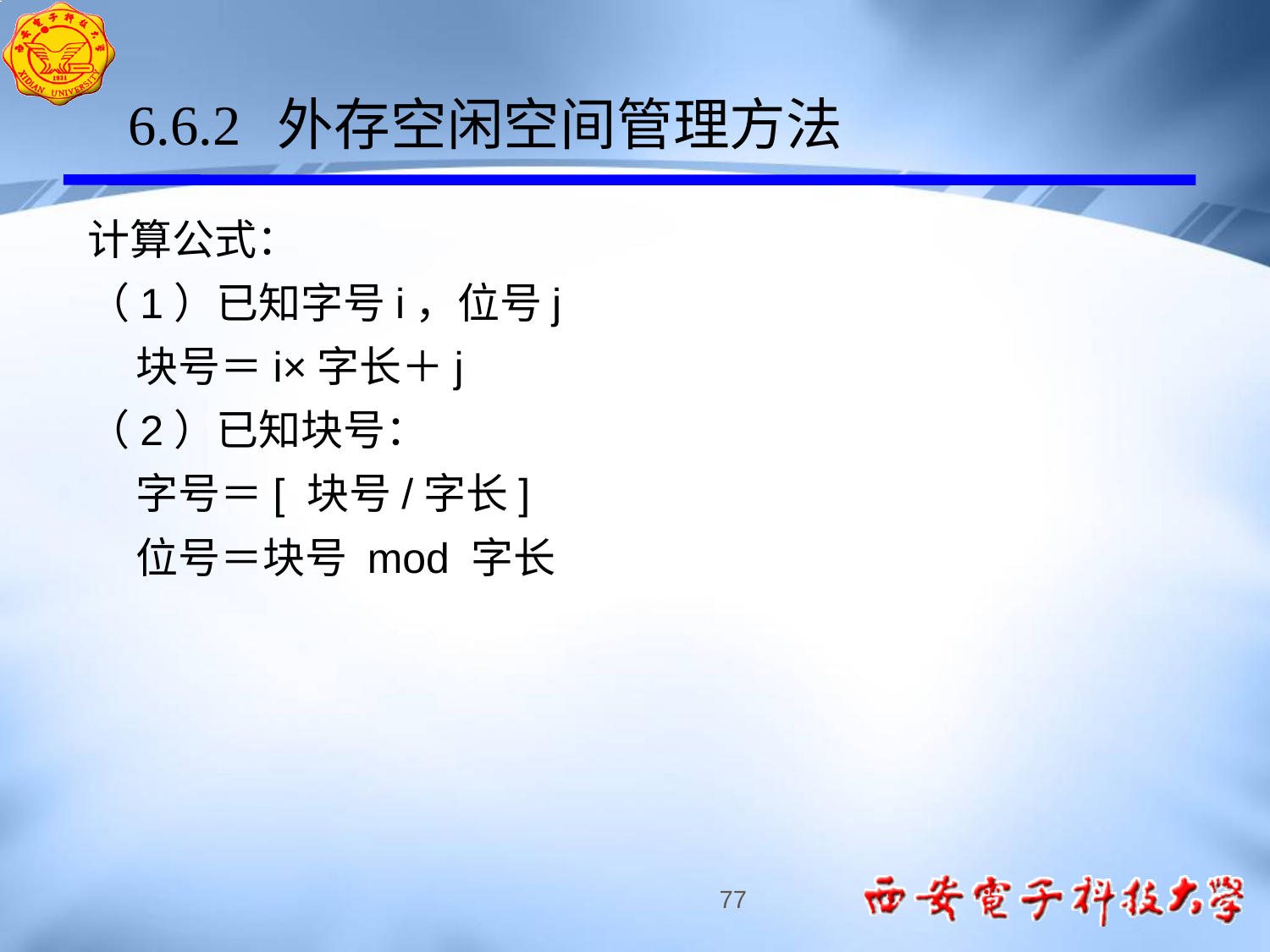

6.6.2 外存空闲空间管理方法
计算公式：
（1）已知字号i，位号j
    块号＝i×字长＋j
（2）已知块号：
    字号＝[ 块号/字长]
    位号＝块号 mod 字长

77